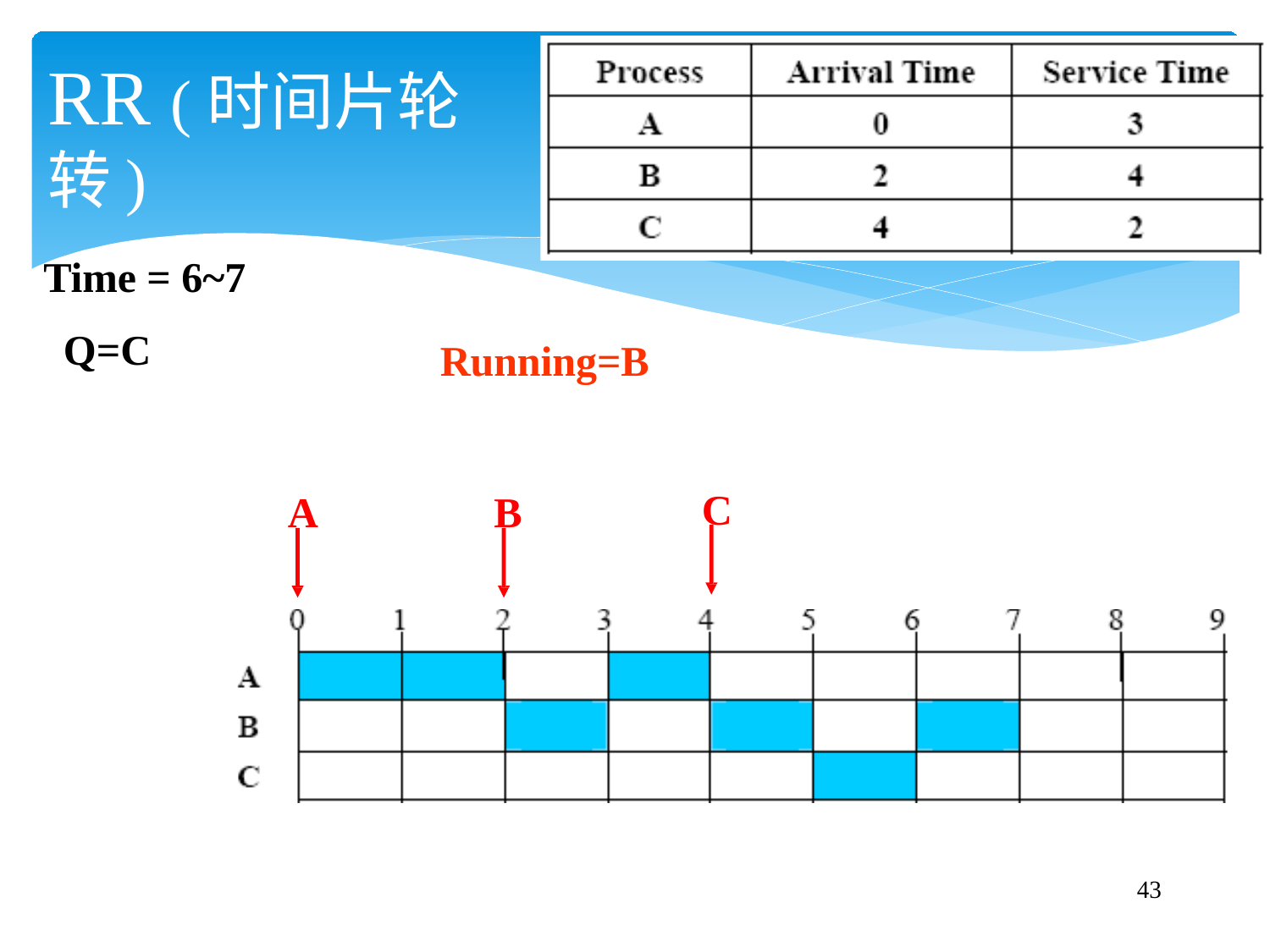

# RR (时间片轮转)
Time = 6~7  Q=C
Running=B
C
A
B

43